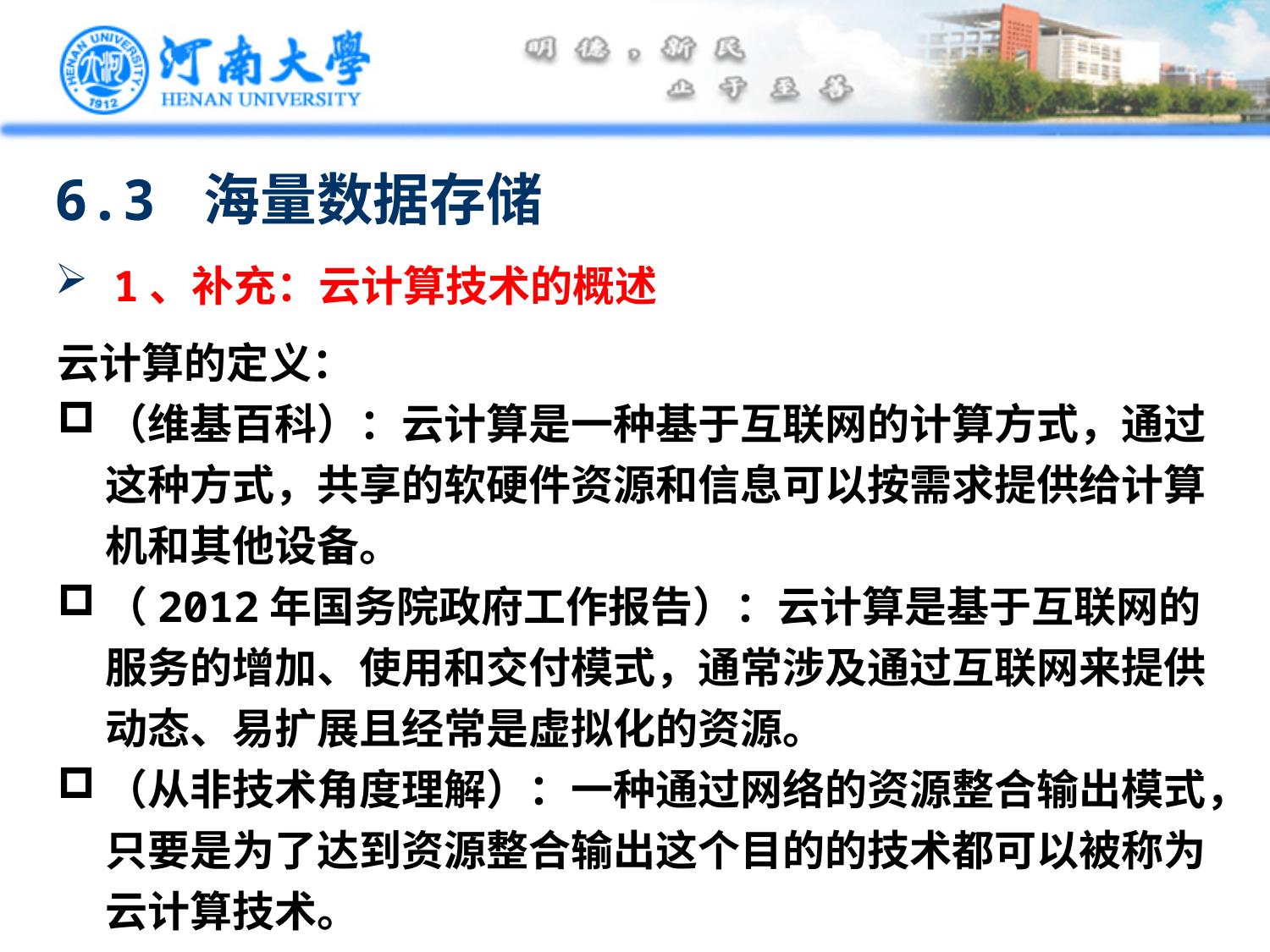

6.3 海量数据存储
 1、补充：云计算技术的概述
云计算的定义：
（维基百科）：云计算是一种基于互联网的计算方式，通过这种方式，共享的软硬件资源和信息可以按需求提供给计算机和其他设备。
（2012年国务院政府工作报告）：云计算是基于互联网的服务的增加、使用和交付模式，通常涉及通过互联网来提供动态、易扩展且经常是虚拟化的资源。
（从非技术角度理解）：一种通过网络的资源整合输出模式，只要是为了达到资源整合输出这个目的的技术都可以被称为云计算技术。